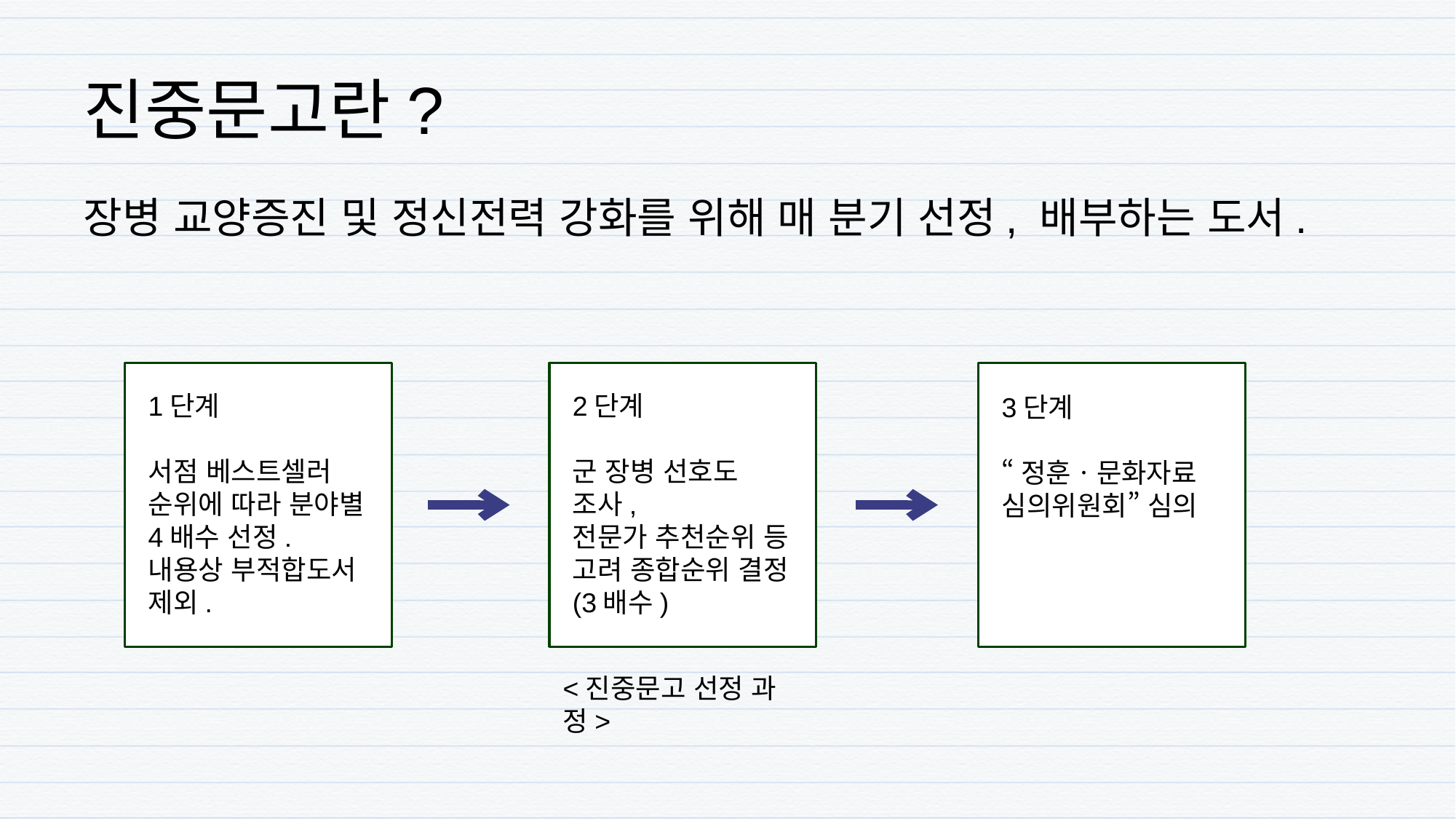

# 진중문고란?
장병 교양증진 및 정신전력 강화를 위해 매 분기 선정, 배부하는 도서.

1단계

서점 베스트셀러 순위에 따라 분야별 4배수 선정.
내용상 부적합도서 제외.
2단계

군 장병 선호도 조사,
전문가 추천순위 등 고려 종합순위 결정(3배수)
3단계

“정훈ㆍ문화자료 심의위원회” 심의
<진중문고 선정 과정>